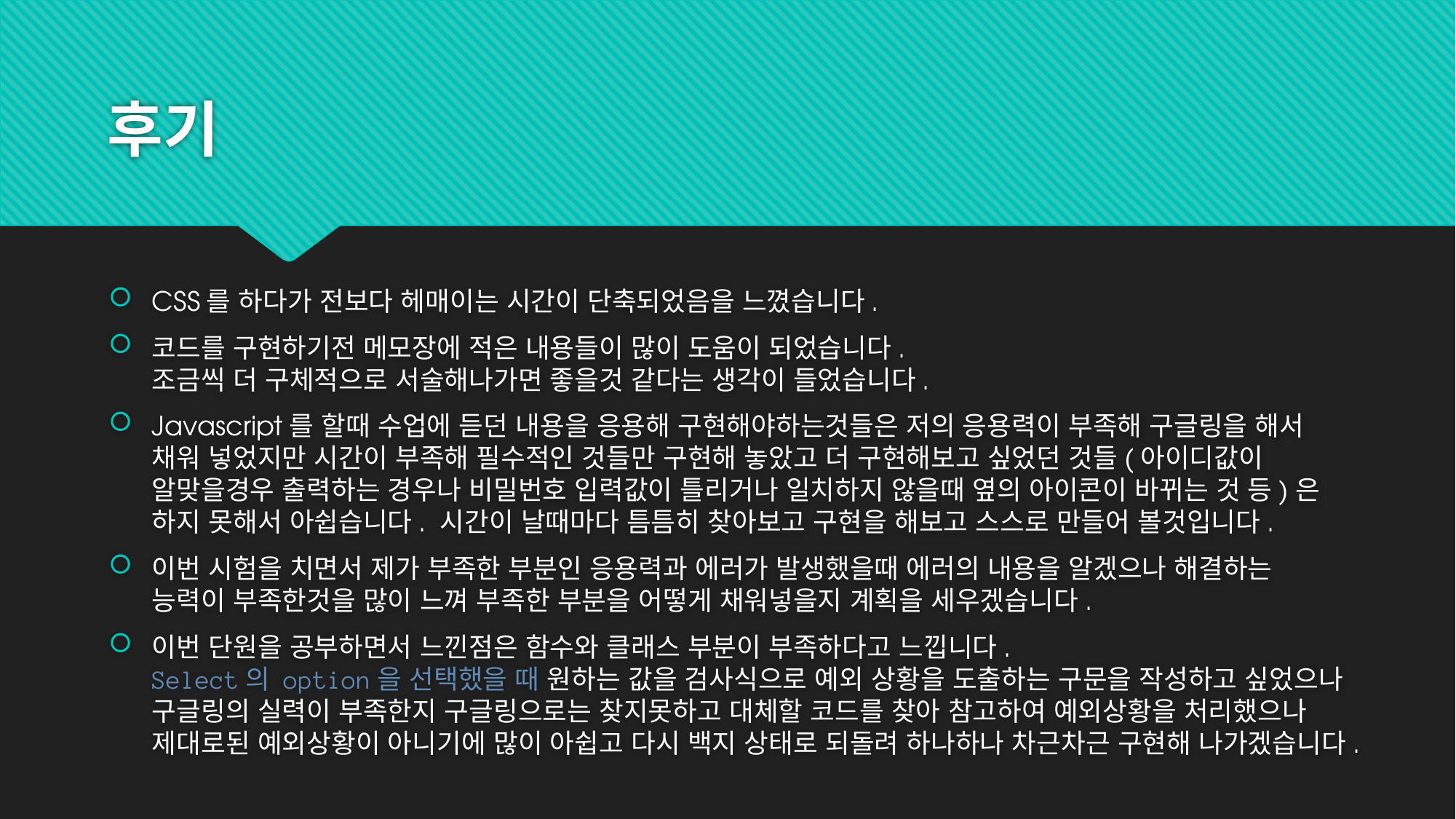

# 후기
CSS를 하다가 전보다 헤매이는 시간이 단축되었음을 느꼈습니다.
코드를 구현하기전 메모장에 적은 내용들이 많이 도움이 되었습니다.
조금씩 더 구체적으로 서술해나가면 좋을것 같다는 생각이 들었습니다.
Javascript를 할때 수업에 듣던 내용을 응용해 구현해야하는것들은 저의 응용력이 부족해 구글링을 해서 채워 넣었지만 시간이 부족해 필수적인 것들만 구현해 놓았고 더 구현해보고 싶었던 것들(아이디값이 알맞을경우 출력하는 경우나 비밀번호 입력값이 틀리거나 일치하지 않을때 옆의 아이콘이 바뀌는 것 등)은 하지 못해서 아쉽습니다. 시간이 날때마다 틈틈히 찾아보고 구현을 해보고 스스로 만들어 볼것입니다.
이번 시험을 치면서 제가 부족한 부분인 응용력과 에러가 발생했을때 에러의 내용을 알겠으나 해결하는 능력이 부족한것을 많이 느껴 부족한 부분을 어떻게 채워넣을지 계획을 세우겠습니다.
이번 단원을 공부하면서 느낀점은 함수와 클래스 부분이 부족하다고 느낍니다.
Select의 option을 선택했을 때 원하는 값을 검사식으로 예외 상황을 도출하는 구문을 작성하고 싶었으나 구글링의 실력이 부족한지 구글링으로는 찾지못하고 대체할 코드를 찾아 참고하여 예외상황을 처리했으나 제대로된 예외상황이 아니기에 많이 아쉽고 다시 백지 상태로 되돌려 하나하나 차근차근 구현해 나가겠습니다.